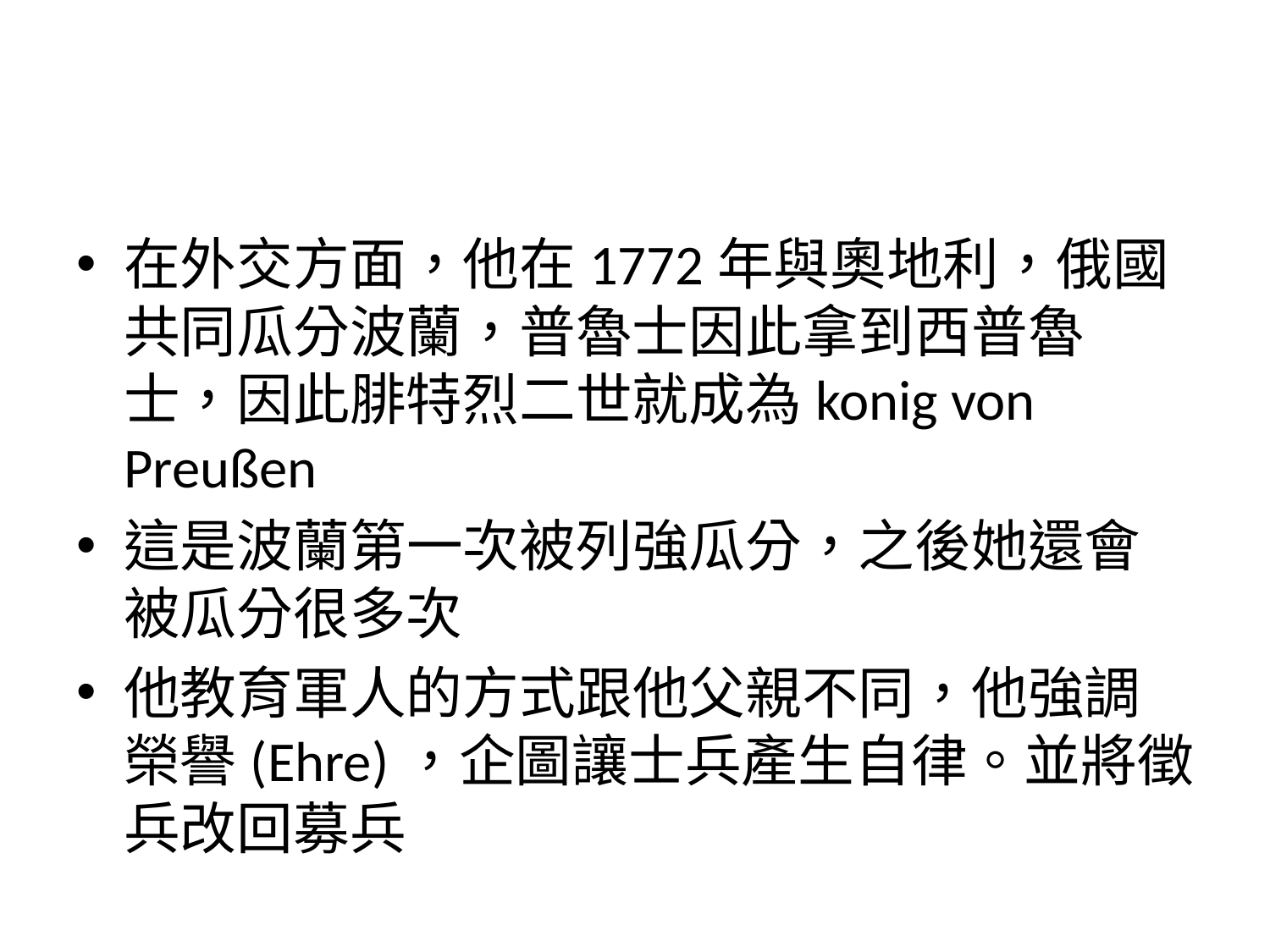

#
在外交方面，他在1772年與奧地利，俄國共同瓜分波蘭，普魯士因此拿到西普魯士，因此腓特烈二世就成為konig von Preußen
這是波蘭第一次被列強瓜分，之後她還會被瓜分很多次
他教育軍人的方式跟他父親不同，他強調榮譽(Ehre)，企圖讓士兵產生自律。並將徵兵改回募兵